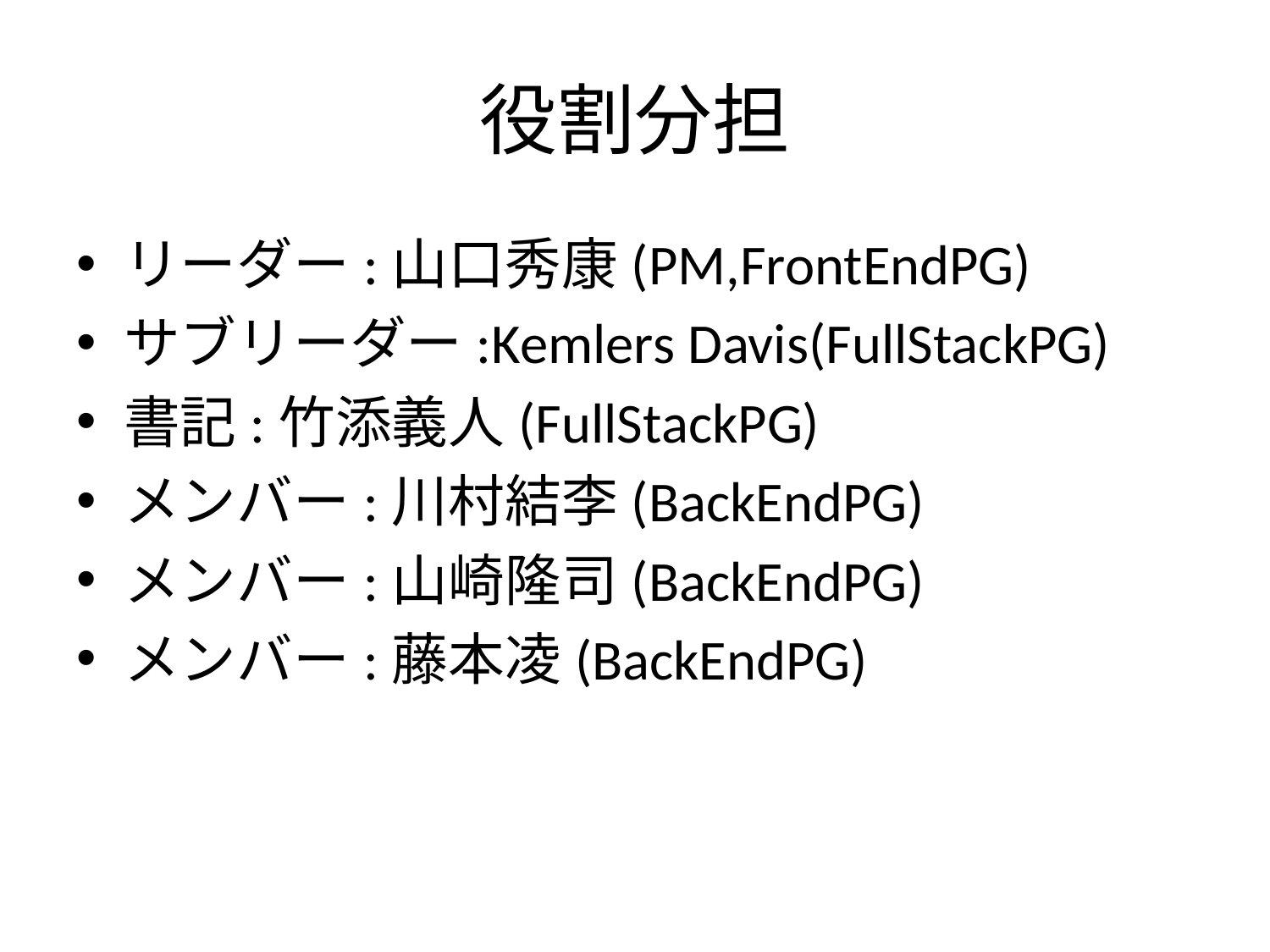

# 役割分担
リーダー:山口秀康(PM,FrontEndPG)
サブリーダー:Kemlers Davis(FullStackPG)
書記:竹添義人(FullStackPG)
メンバー:川村結李(BackEndPG)
メンバー:山崎隆司(BackEndPG)
メンバー:藤本凌(BackEndPG)